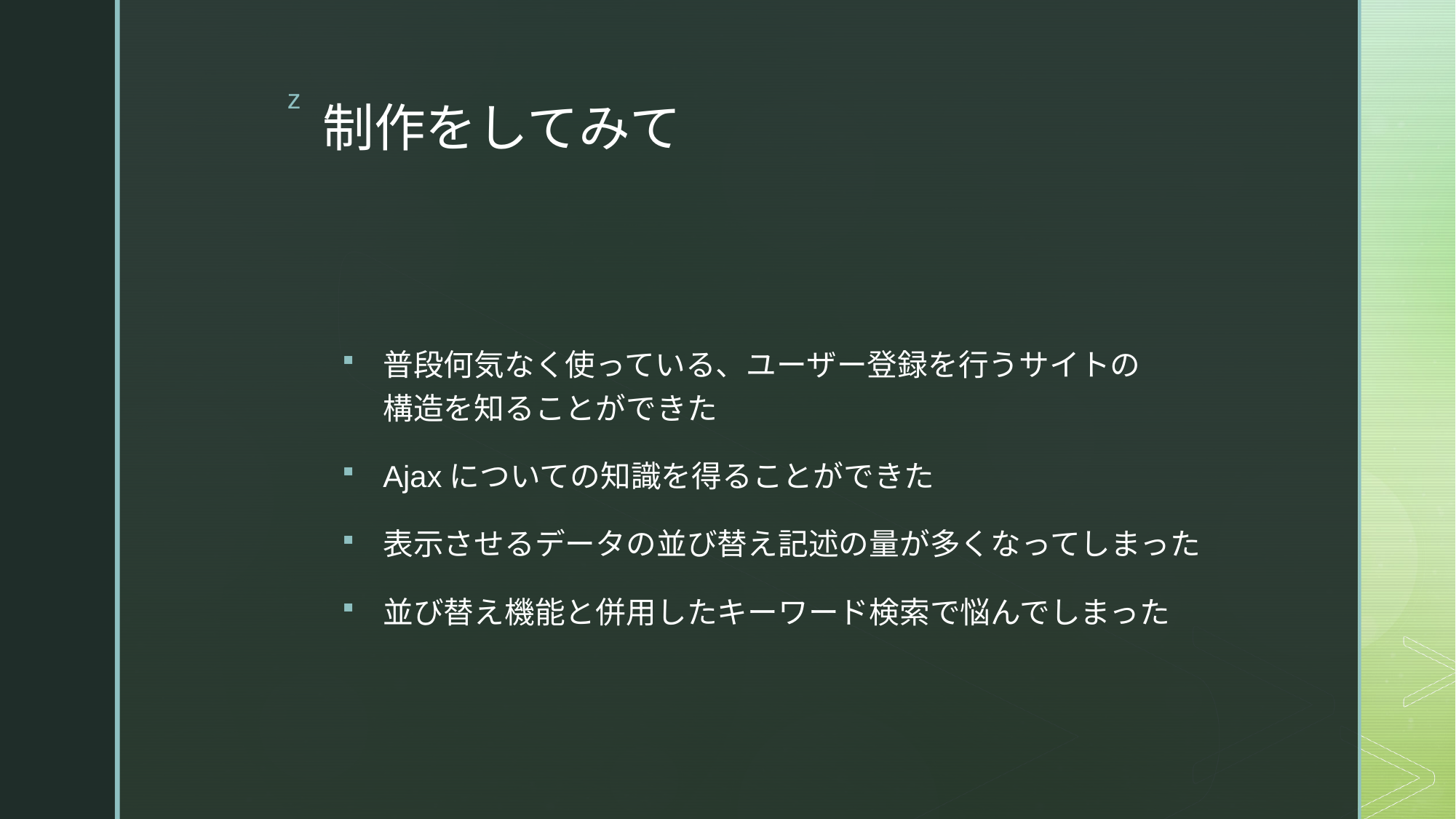

# 制作をしてみて
普段何気なく使っている、ユーザー登録を行うサイトの
構造を知ることができた
Ajaxについての知識を得ることができた
表示させるデータの並び替え記述の量が多くなってしまった
並び替え機能と併用したキーワード検索で悩んでしまった